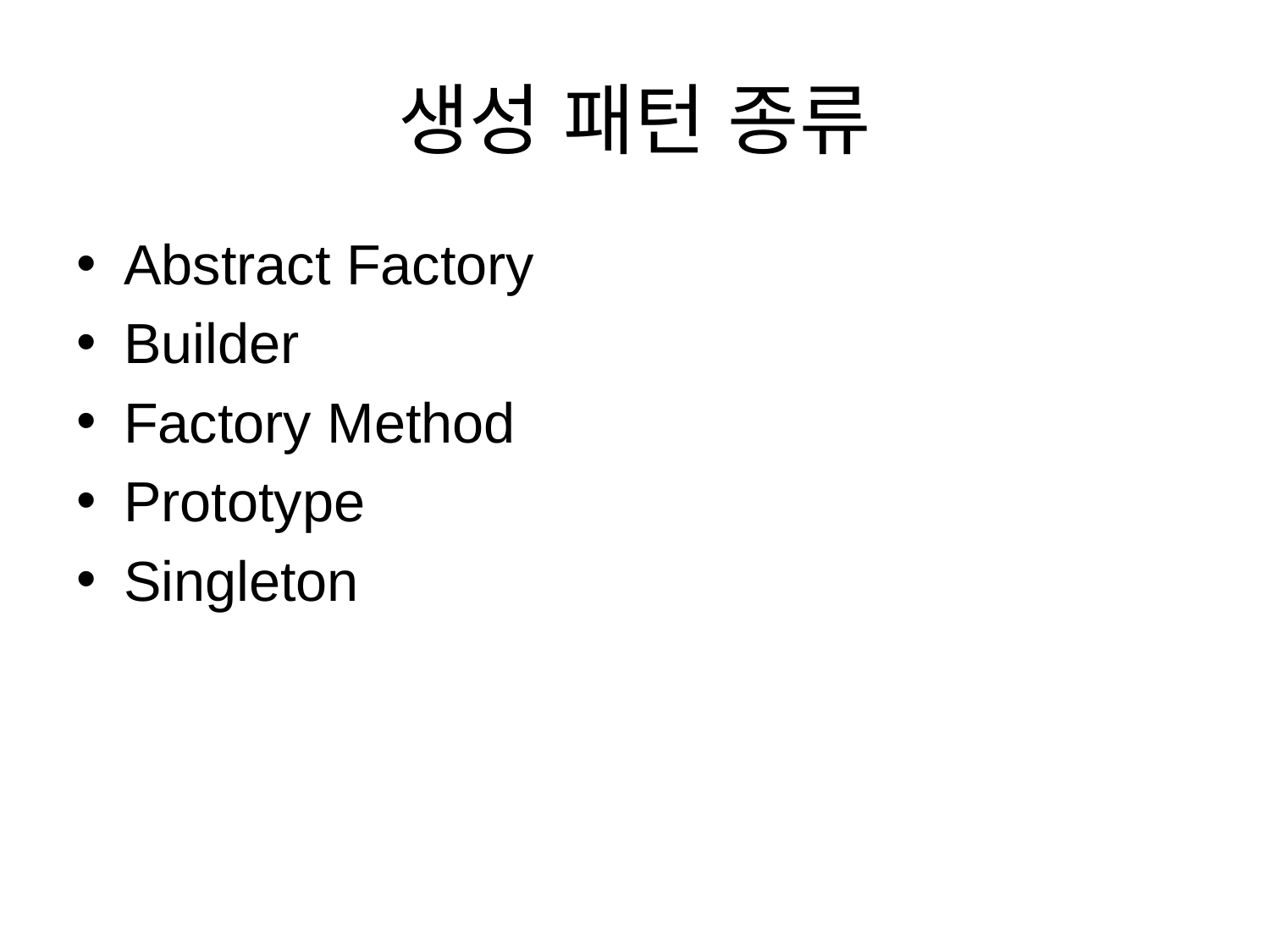

# 생성 패턴 종류
Abstract Factory
Builder
Factory Method
Prototype
Singleton